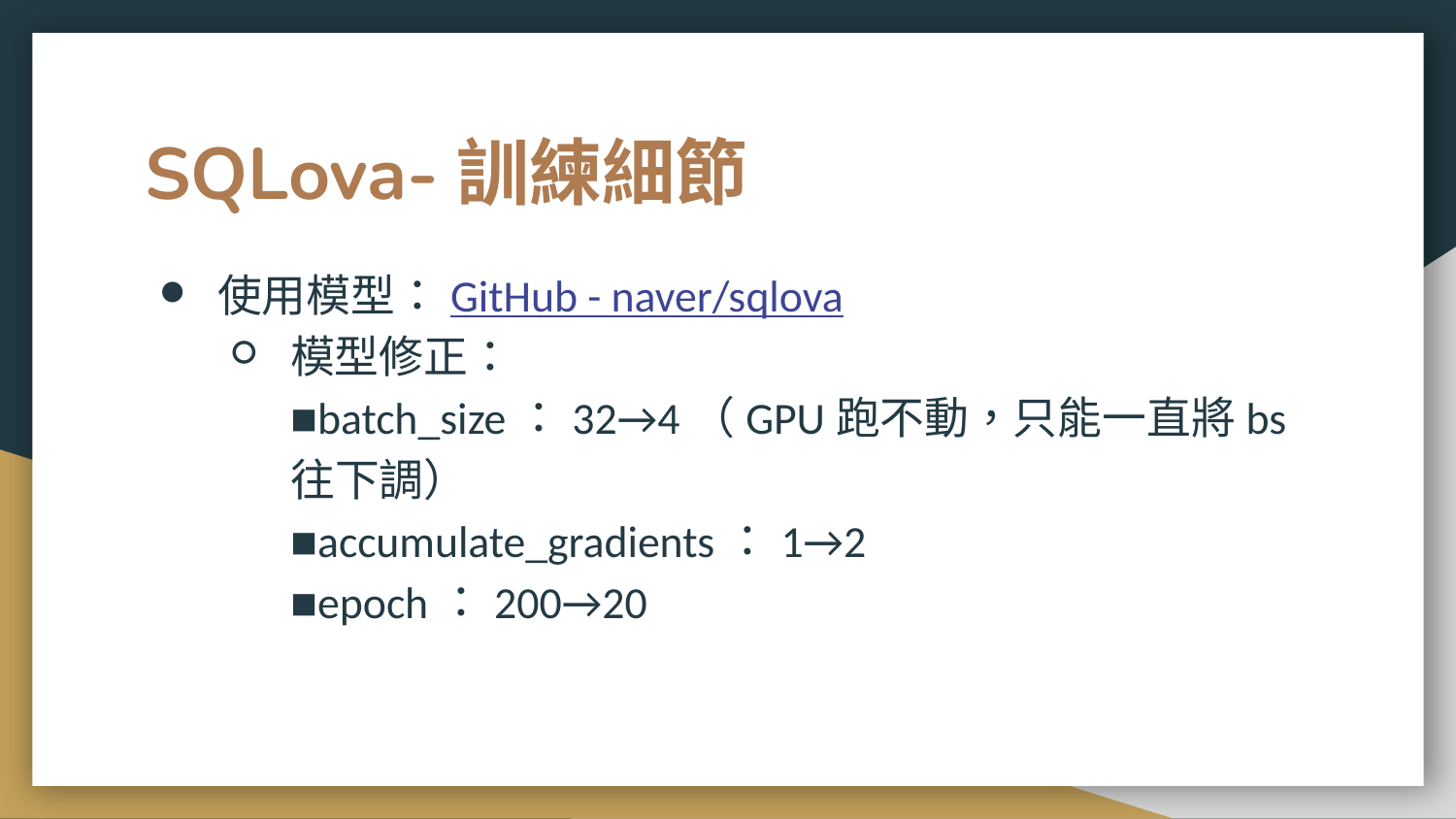

# SQLova-訓練細節
使用模型：GitHub - naver/sqlova
模型修正：
■batch_size：32→4（GPU跑不動，只能一直將bs往下調）
■accumulate_gradients：1→2
■epoch：200→20